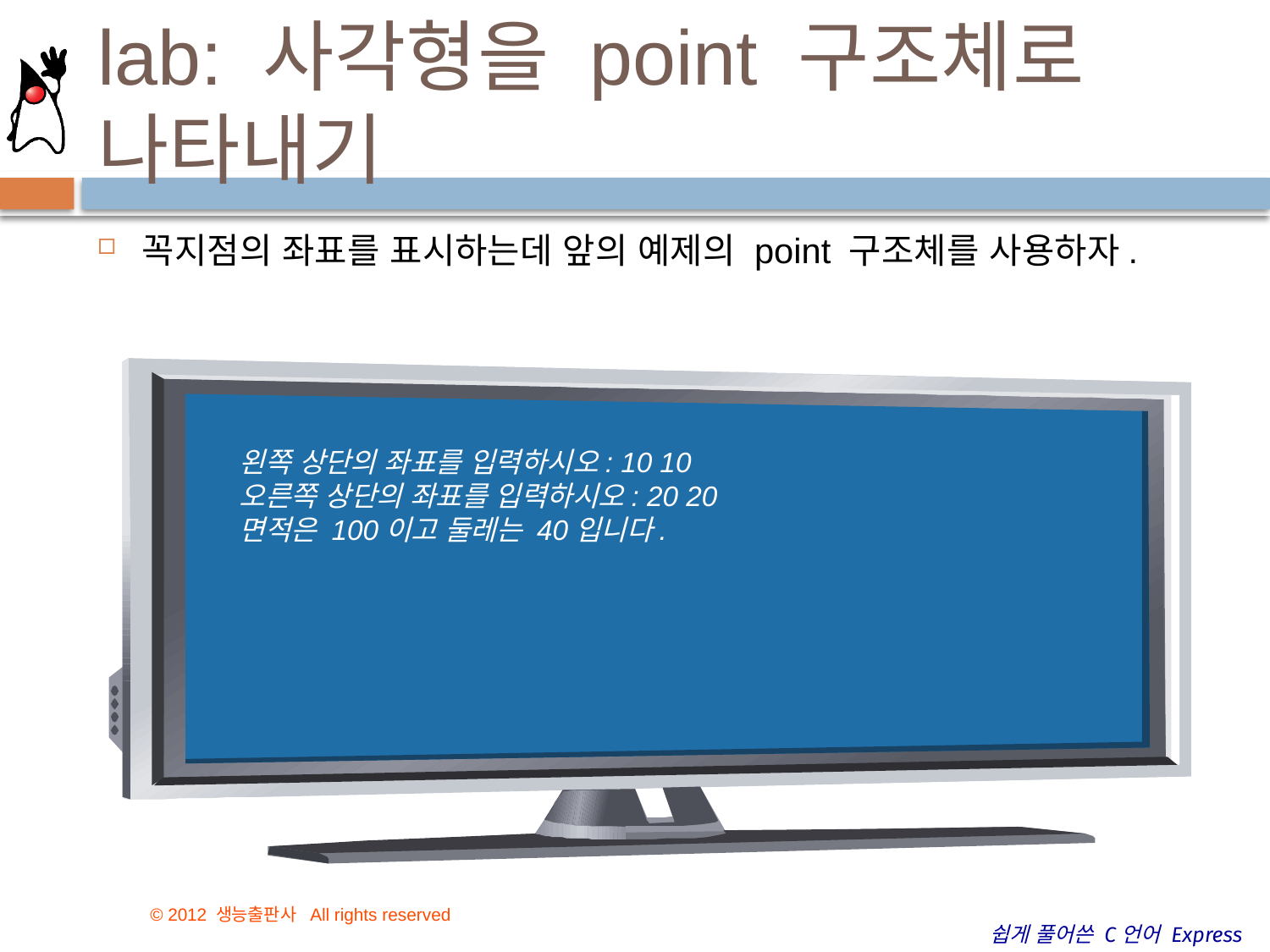

# lab: 사각형을 point 구조체로 나타내기
꼭지점의 좌표를 표시하는데 앞의 예제의 point 구조체를 사용하자.

왼쪽 상단의 좌표를 입력하시오: 10 10
오른쪽 상단의 좌표를 입력하시오: 20 20
면적은 100이고 둘레는 40입니다.